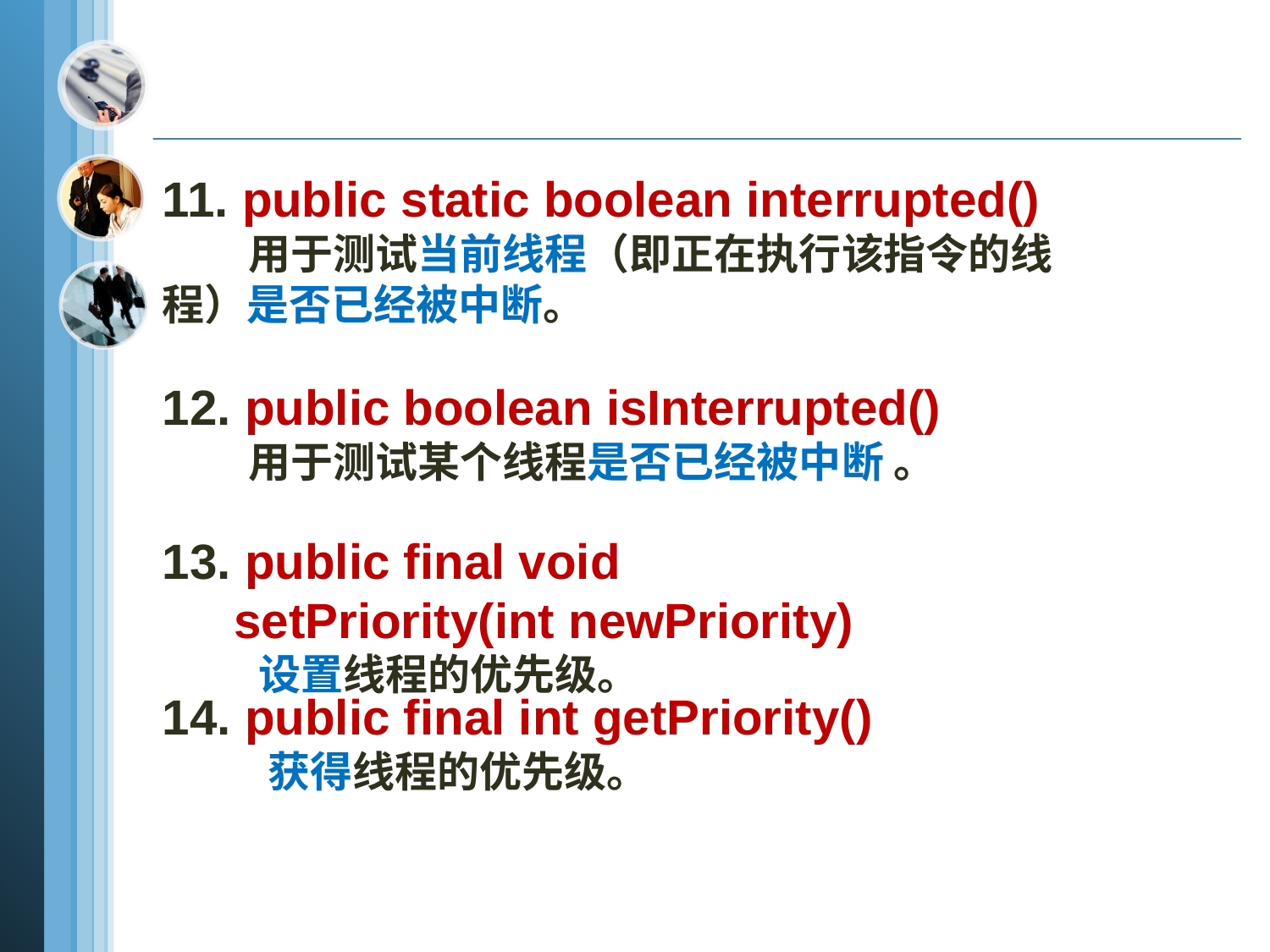

11. public static boolean interrupted()
        用于测试当前线程（即正在执行该指令的线程）是否已经被中断。
12. public boolean isInterrupted()
        用于测试某个线程是否已经被中断 。
13. public final void setPriority(int newPriority)
         设置线程的优先级。
14. public final int getPriority()
          获得线程的优先级。